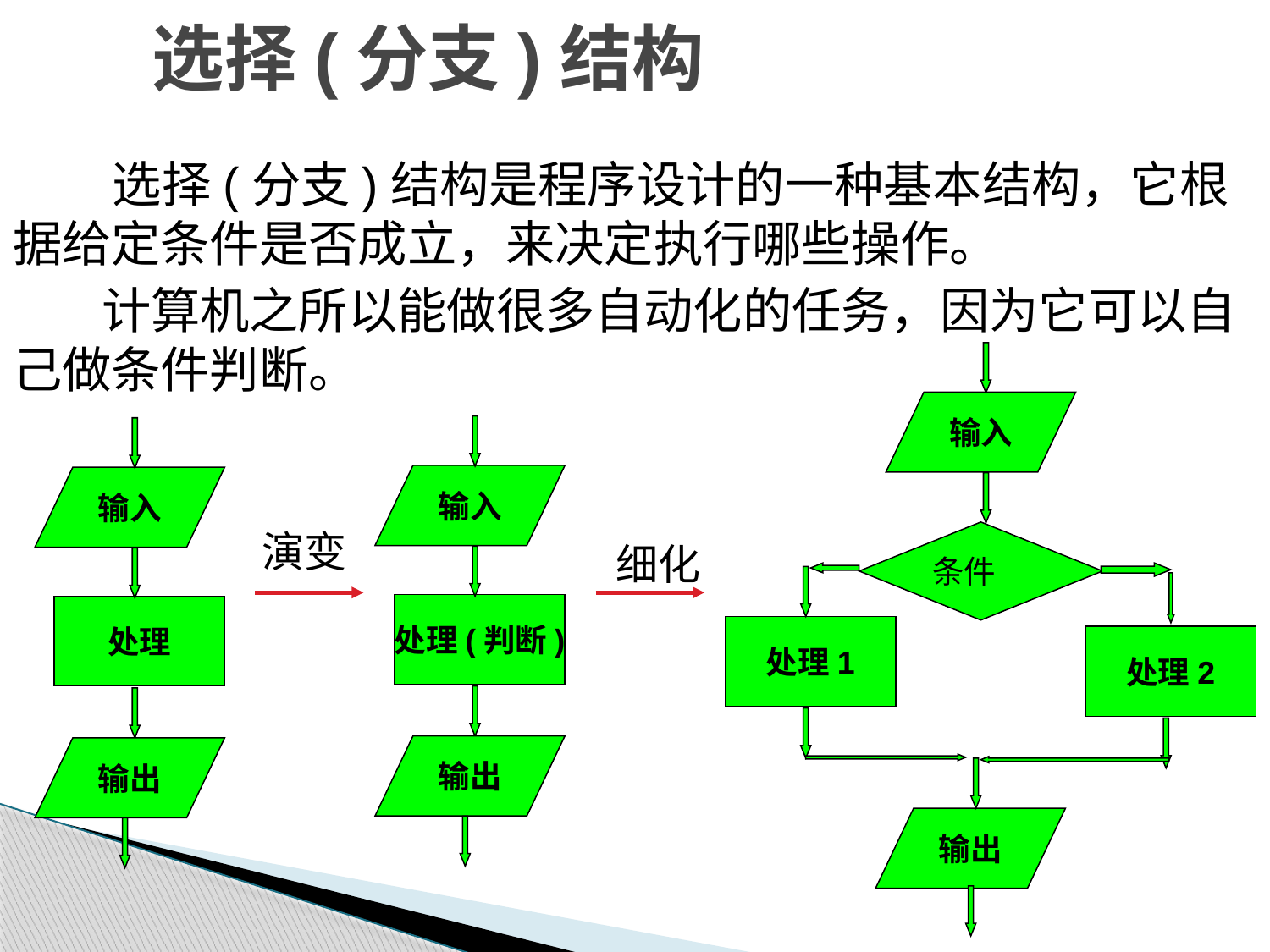

# 选择(分支)结构
        选择(分支)结构是程序设计的一种基本结构，它根据给定条件是否成立，来决定执行哪些操作。
       计算机之所以能做很多自动化的任务，因为它可以自己做条件判断。

输入

条件

处理1
处理2

输出

输入

处理(判断)

输出

输入

处理

输出

演变
细化